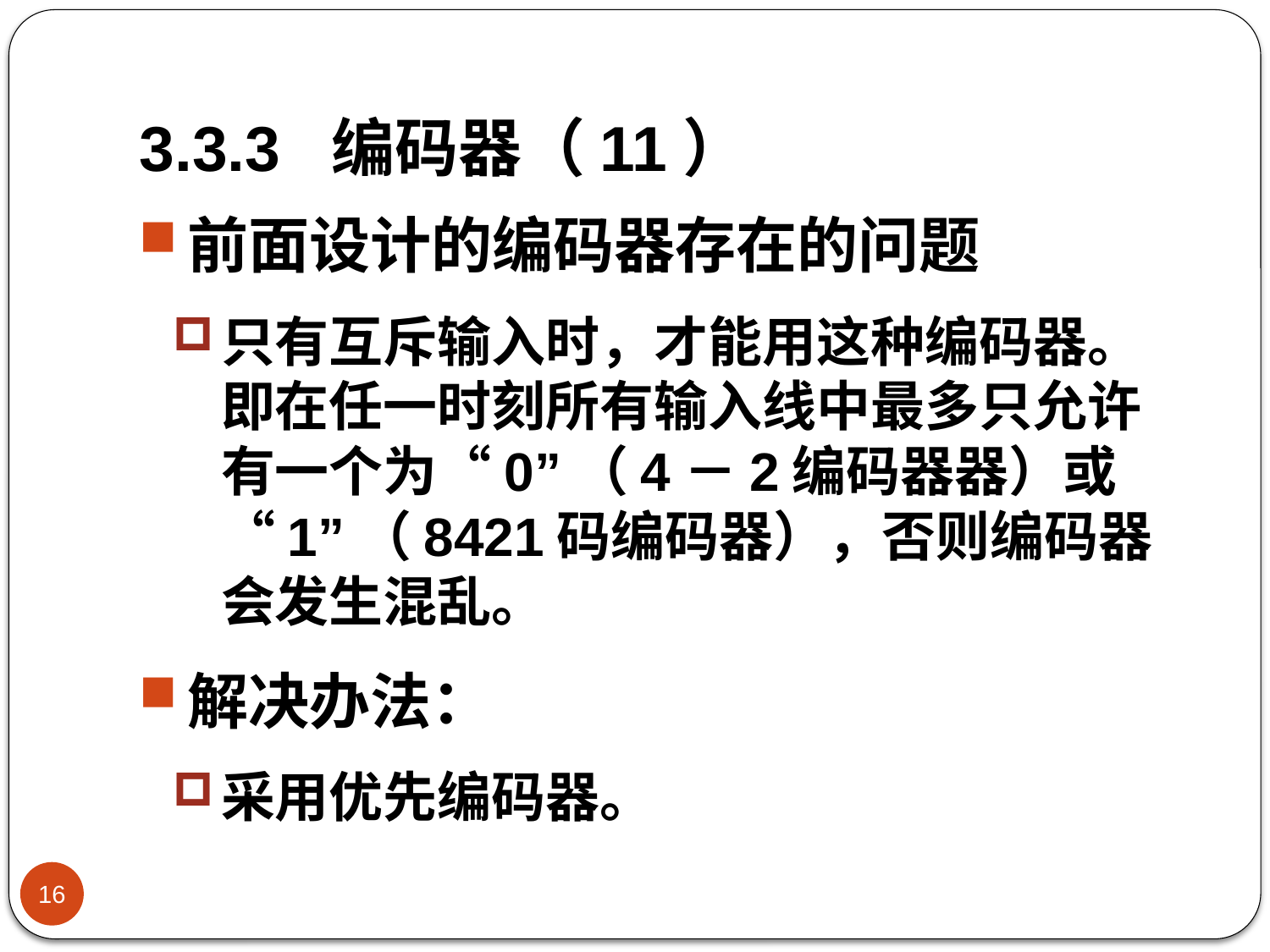

# 3.3.3  编码器（11）
前面设计的编码器存在的问题
只有互斥输入时，才能用这种编码器。即在任一时刻所有输入线中最多只允许有一个为“0”（4－2编码器器）或“1”（8421码编码器），否则编码器会发生混乱。
解决办法：
采用优先编码器。
16